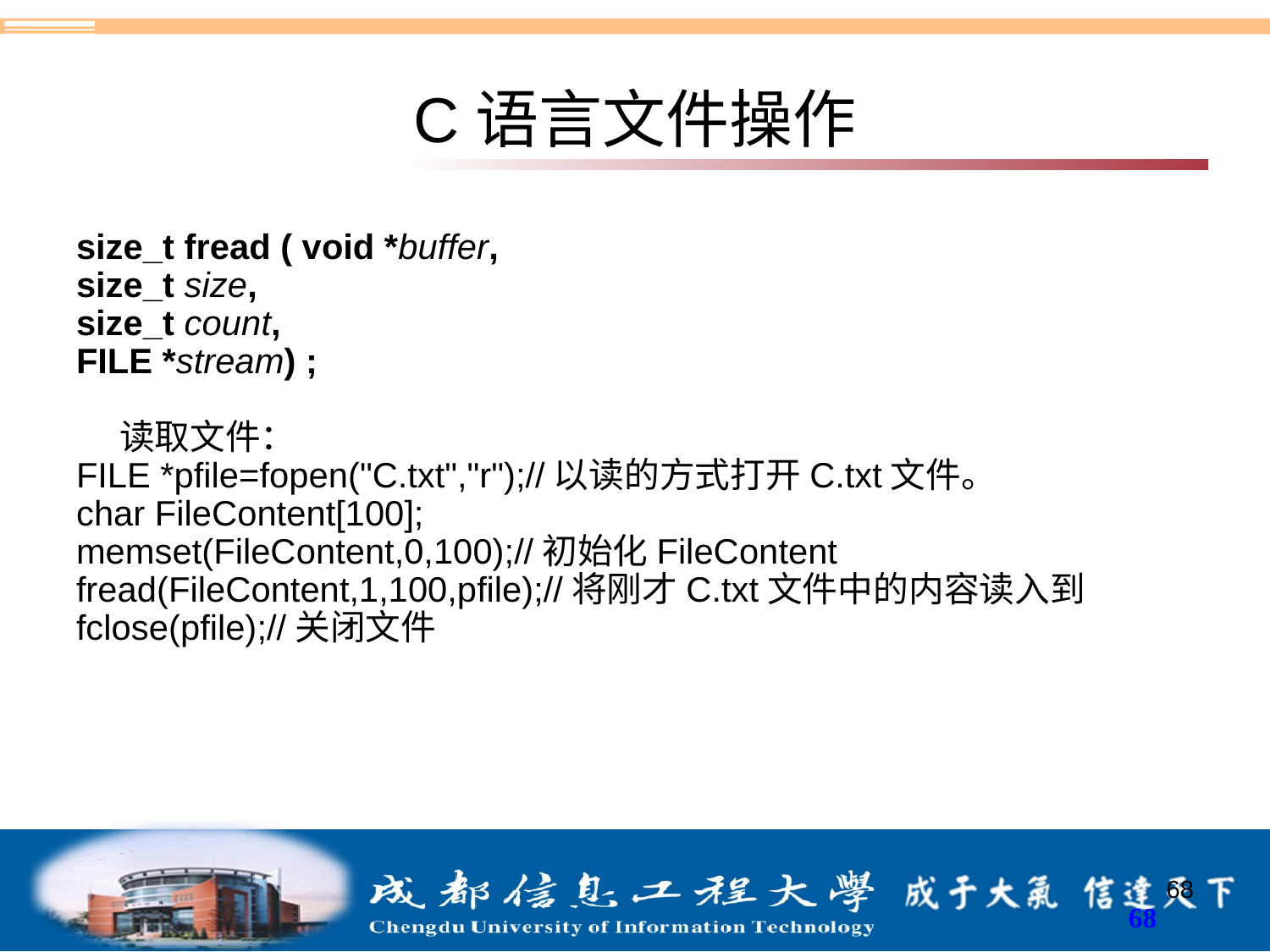

# C语言文件操作
size_t fread ( void *buffer,
size_t size,
size_t count,
FILE *stream) ;

　 读取文件：
FILE *pfile=fopen("C.txt","r");//以读的方式打开C.txt文件。
char FileContent[100];
memset(FileContent,0,100);//初始化FileContent
fread(FileContent,1,100,pfile);//将刚才C.txt文件中的内容读入到
fclose(pfile);//关闭文件